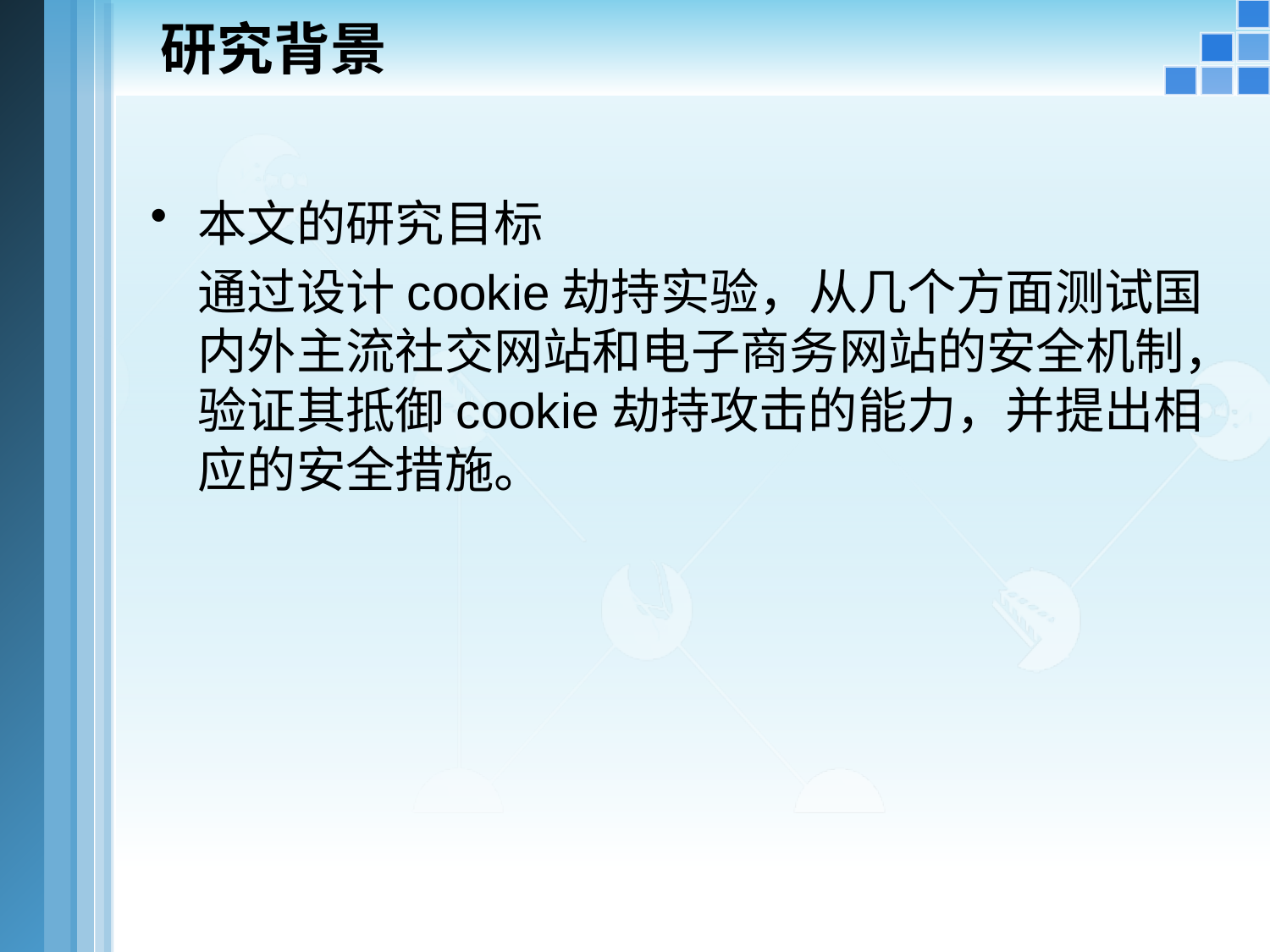

研究背景

本文的研究目标
	通过设计cookie劫持实验，从几个方面测试国内外主流社交网站和电子商务网站的安全机制，验证其抵御cookie劫持攻击的能力，并提出相应的安全措施。